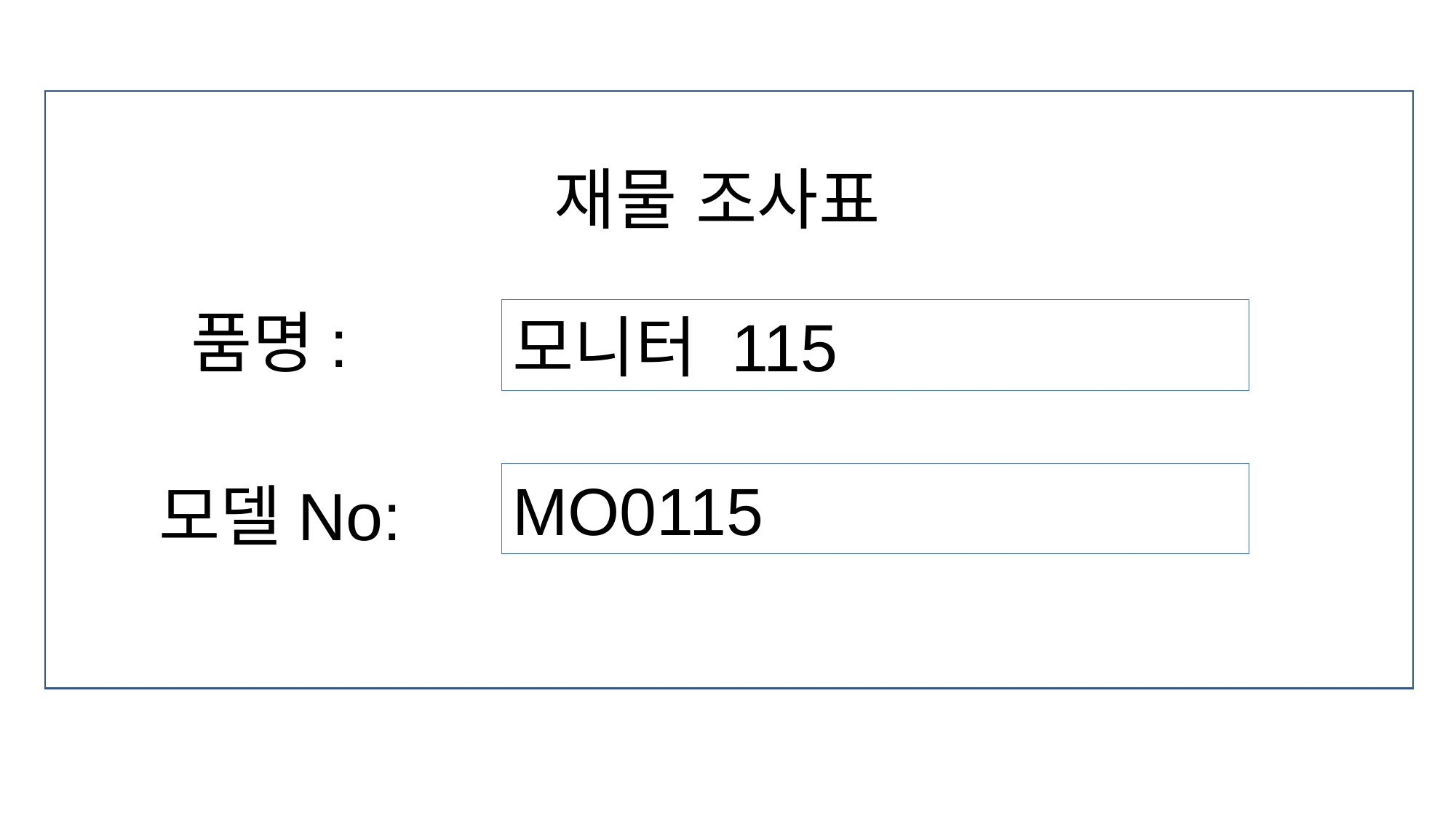

재물 조사표
품명:
모니터 115
MO0115
모델No: